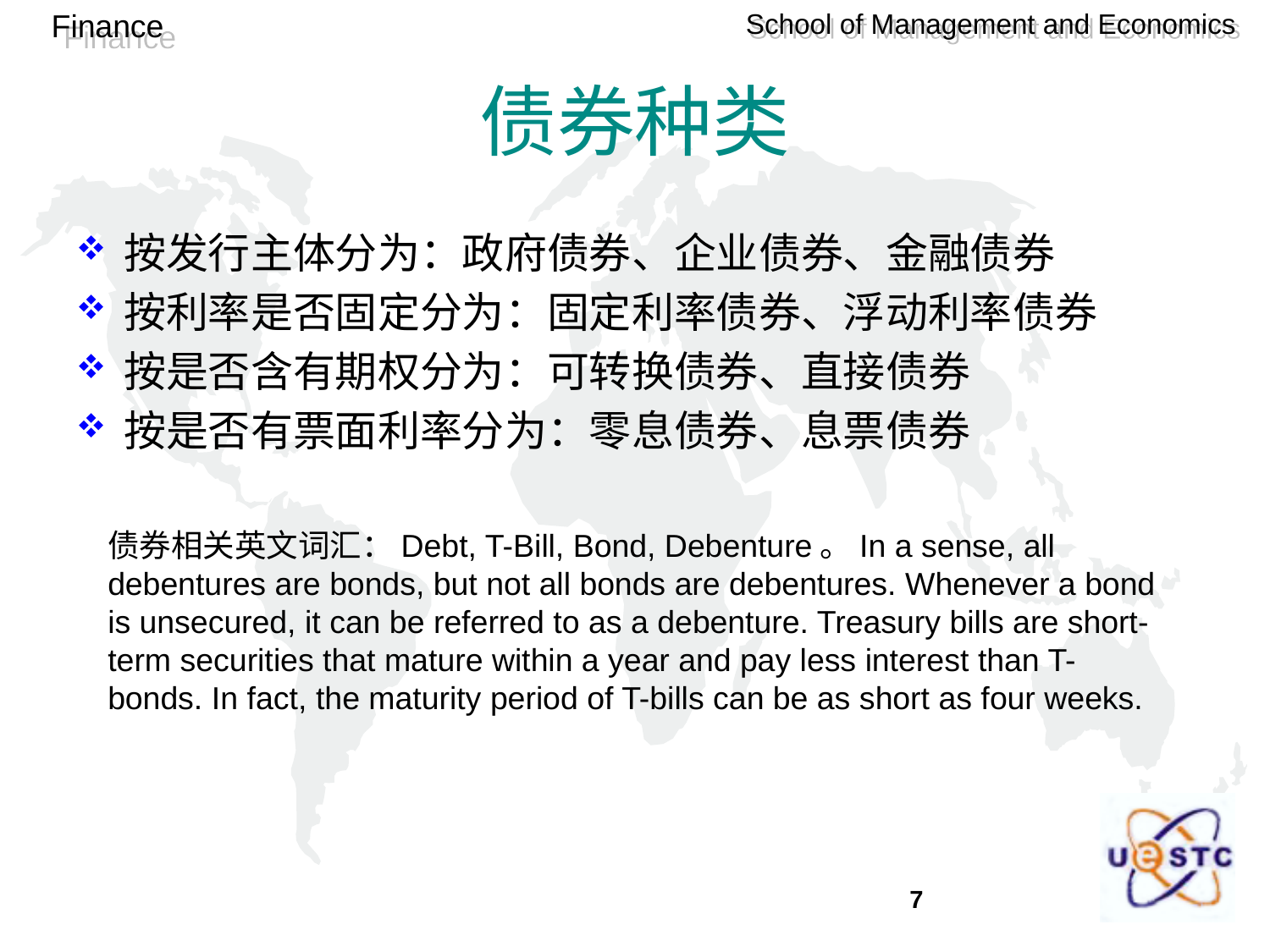

# 债券种类
按发行主体分为：政府债券、企业债券、金融债券
按利率是否固定分为：固定利率债券、浮动利率债券
按是否含有期权分为：可转换债券、直接债券
按是否有票面利率分为：零息债券、息票债券
债券相关英文词汇：Debt, T-Bill, Bond, Debenture。In a sense, all debentures are bonds, but not all bonds are debentures. Whenever a bond is unsecured, it can be referred to as a debenture. Treasury bills are short-term securities that mature within a year and pay less interest than T-bonds. In fact, the maturity period of T-bills can be as short as four weeks.